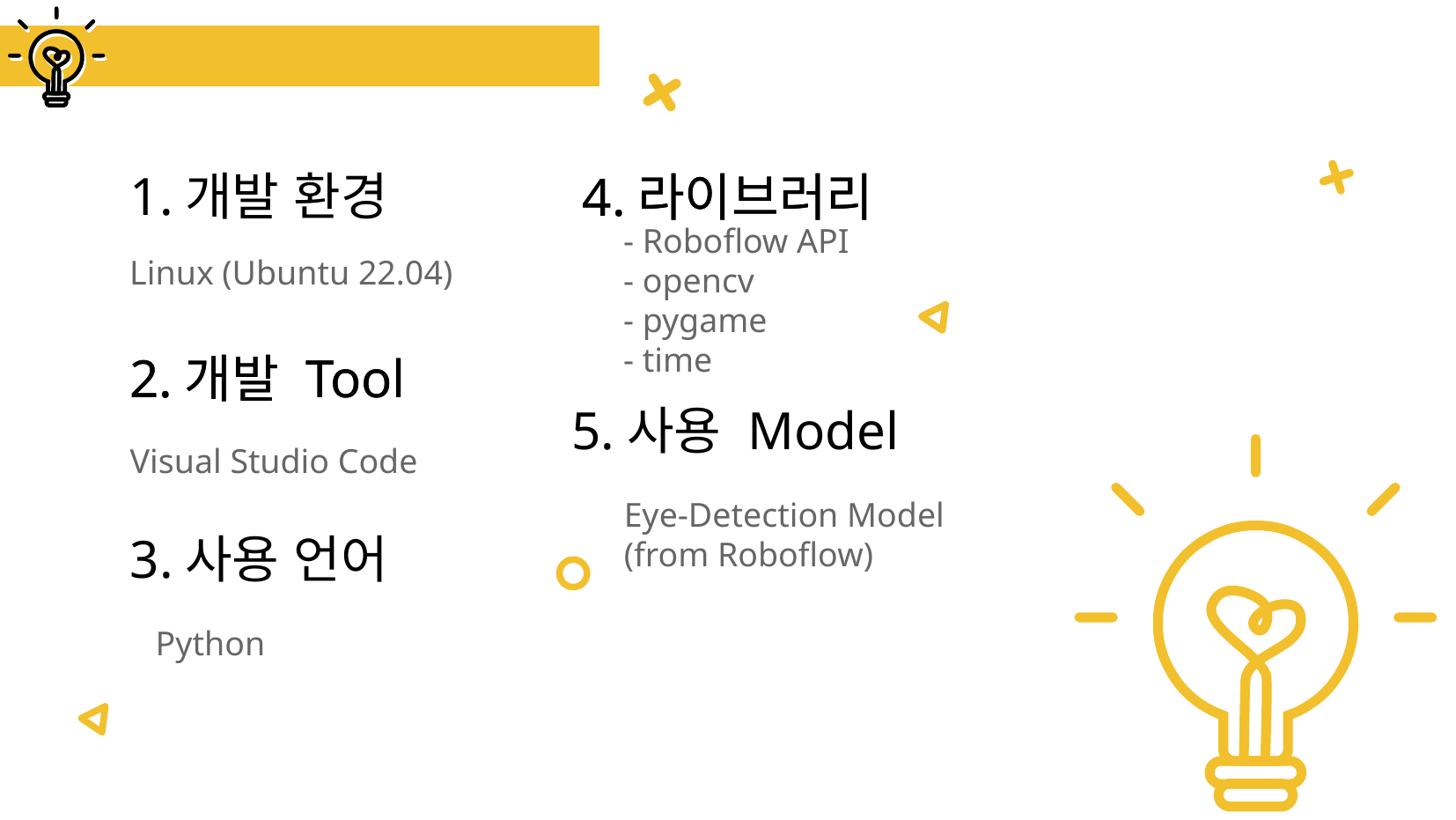

1.개발 환경
4.라이브러리
4.라이브러리
- Roboflow API
- opencv
- pygame
- time
Linux (Ubuntu 22.04)

2.개발 Tool
2.개발 Tool
5.사용 Model
Visual Studio Code
Eye-Detection Model
(from Roboflow)
3.사용 언어
Python